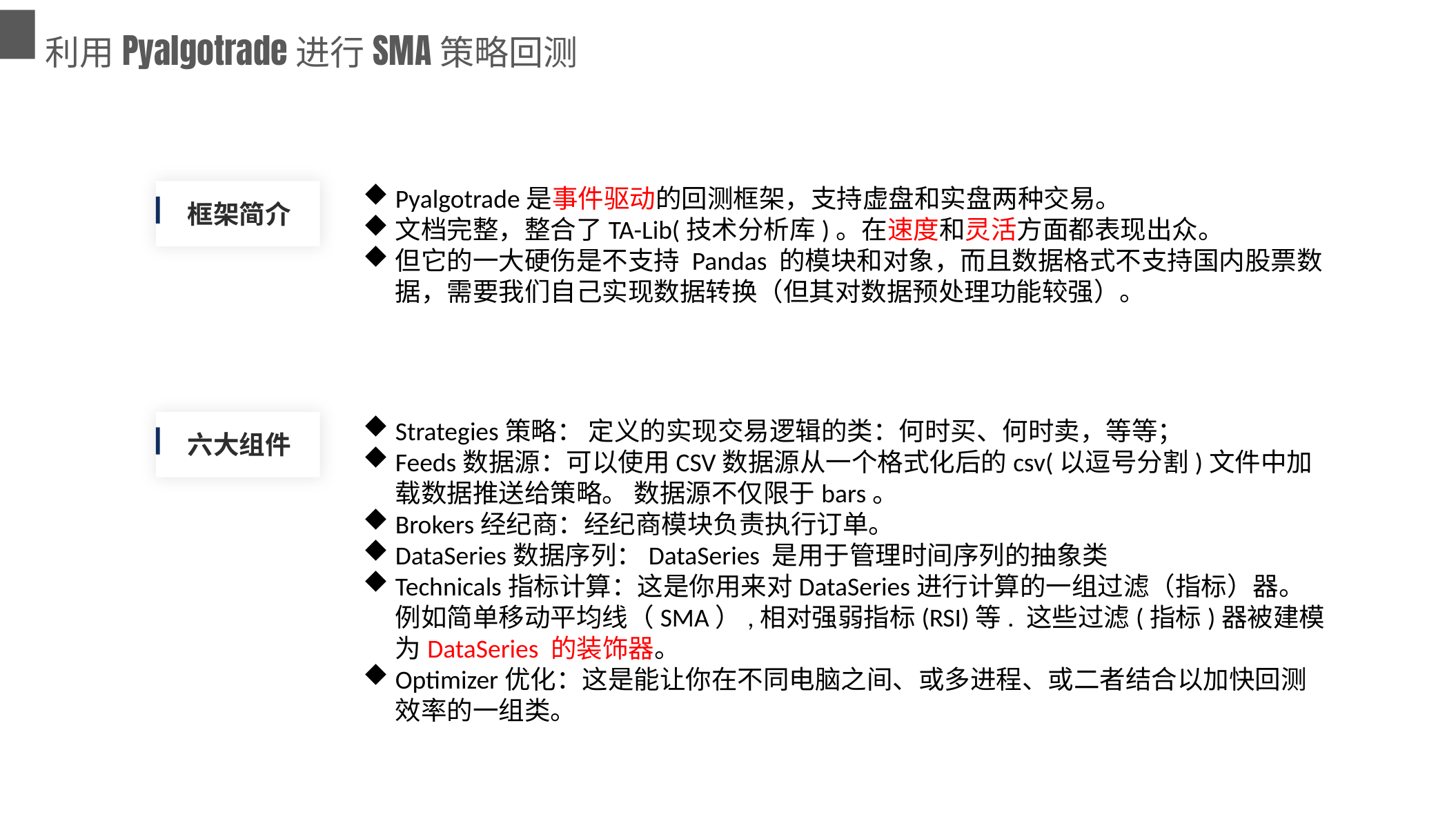

利用Pyalgotrade进行SMA策略回测
Pyalgotrade是事件驱动的回测框架，支持虚盘和实盘两种交易。
文档完整，整合了TA-Lib(技术分析库)。在速度和灵活方面都表现出众。
但它的一大硬伤是不支持 Pandas 的模块和对象，而且数据格式不支持国内股票数据，需要我们自己实现数据转换（但其对数据预处理功能较强）。

框架简介

Strategies策略： 定义的实现交易逻辑的类：何时买、何时卖，等等；
Feeds数据源：可以使用CSV数据源从一个格式化后的csv(以逗号分割)文件中加载数据推送给策略。 数据源不仅限于bars。
Brokers经纪商：经纪商模块负责执行订单。
DataSeries数据序列：DataSeries 是用于管理时间序列的抽象类
Technicals指标计算：这是你用来对DataSeries进行计算的一组过滤（指标）器。 例如简单移动平均线（SMA）,相对强弱指标(RSI)等. 这些过滤(指标)器被建模为DataSeries 的装饰器。
Optimizer优化：这是能让你在不同电脑之间、或多进程、或二者结合以加快回测效率的一组类。

六大组件